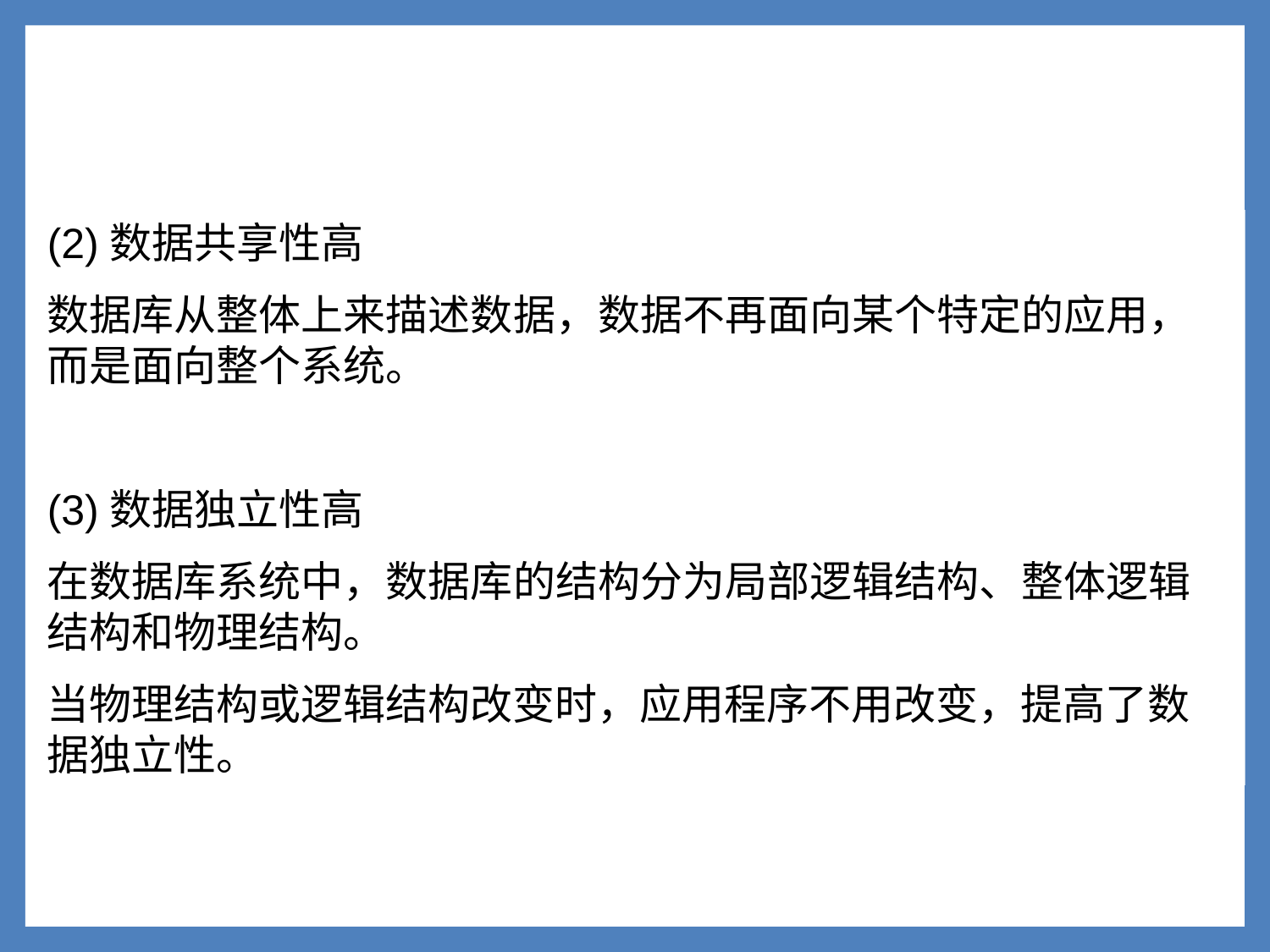

(2)数据共享性高
数据库从整体上来描述数据，数据不再面向某个特定的应用，而是面向整个系统。

(3)数据独立性高
在数据库系统中，数据库的结构分为局部逻辑结构、整体逻辑结构和物理结构。
当物理结构或逻辑结构改变时，应用程序不用改变，提高了数据独立性。